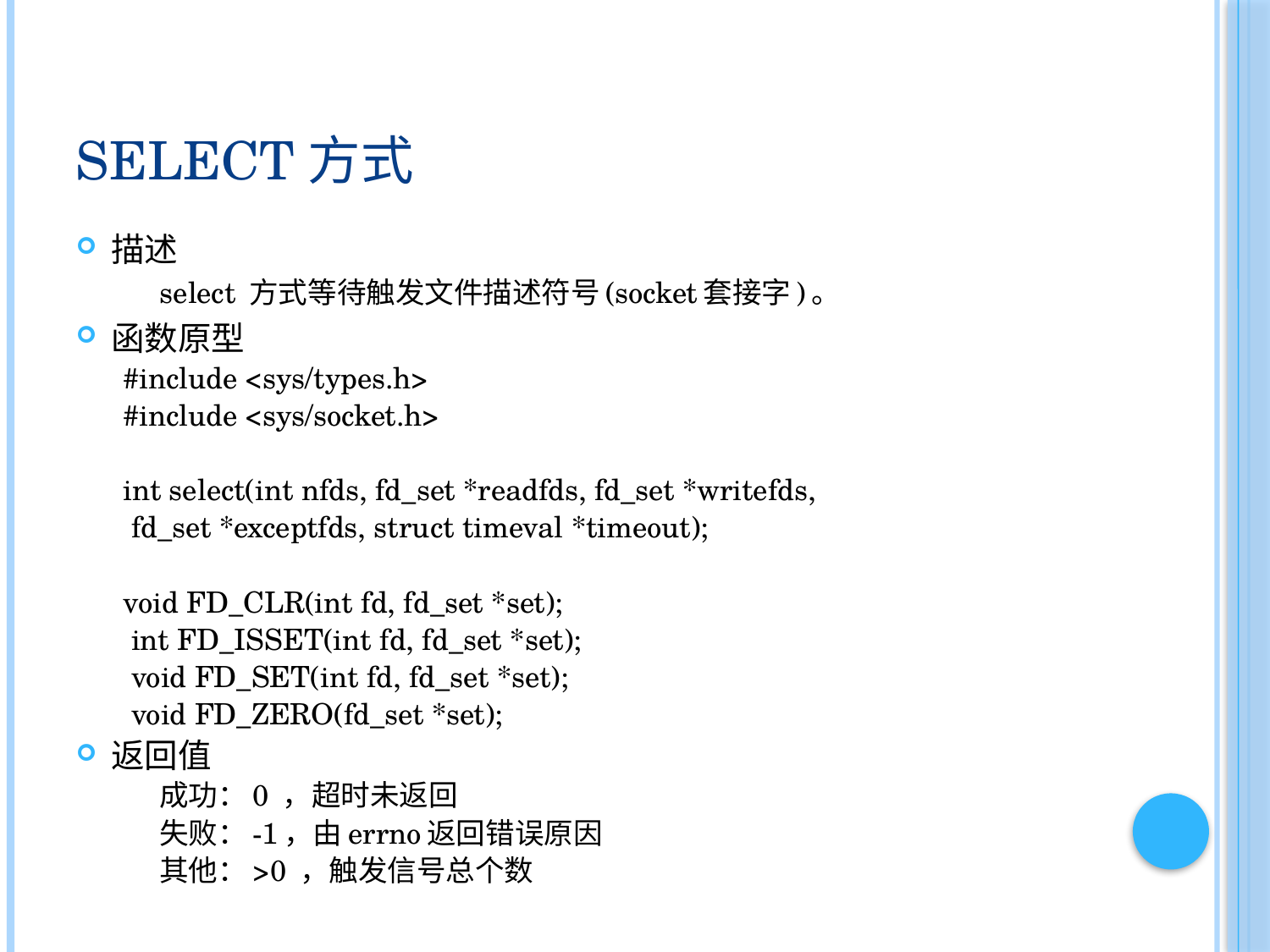

# select方式
描述
    select 方式等待触发文件描述符号(socket套接字)。
函数原型
#include <sys/types.h>
#include <sys/socket.h>

int select(int nfds, fd_set *readfds, fd_set *writefds,
 fd_set *exceptfds, struct timeval *timeout);

void FD_CLR(int fd, fd_set *set);
 int FD_ISSET(int fd, fd_set *set);
 void FD_SET(int fd, fd_set *set);
 void FD_ZERO(fd_set *set);
返回值
    成功：0 ，超时未返回
    失败：-1，由errno返回错误原因
    其他：>0 ，触发信号总个数